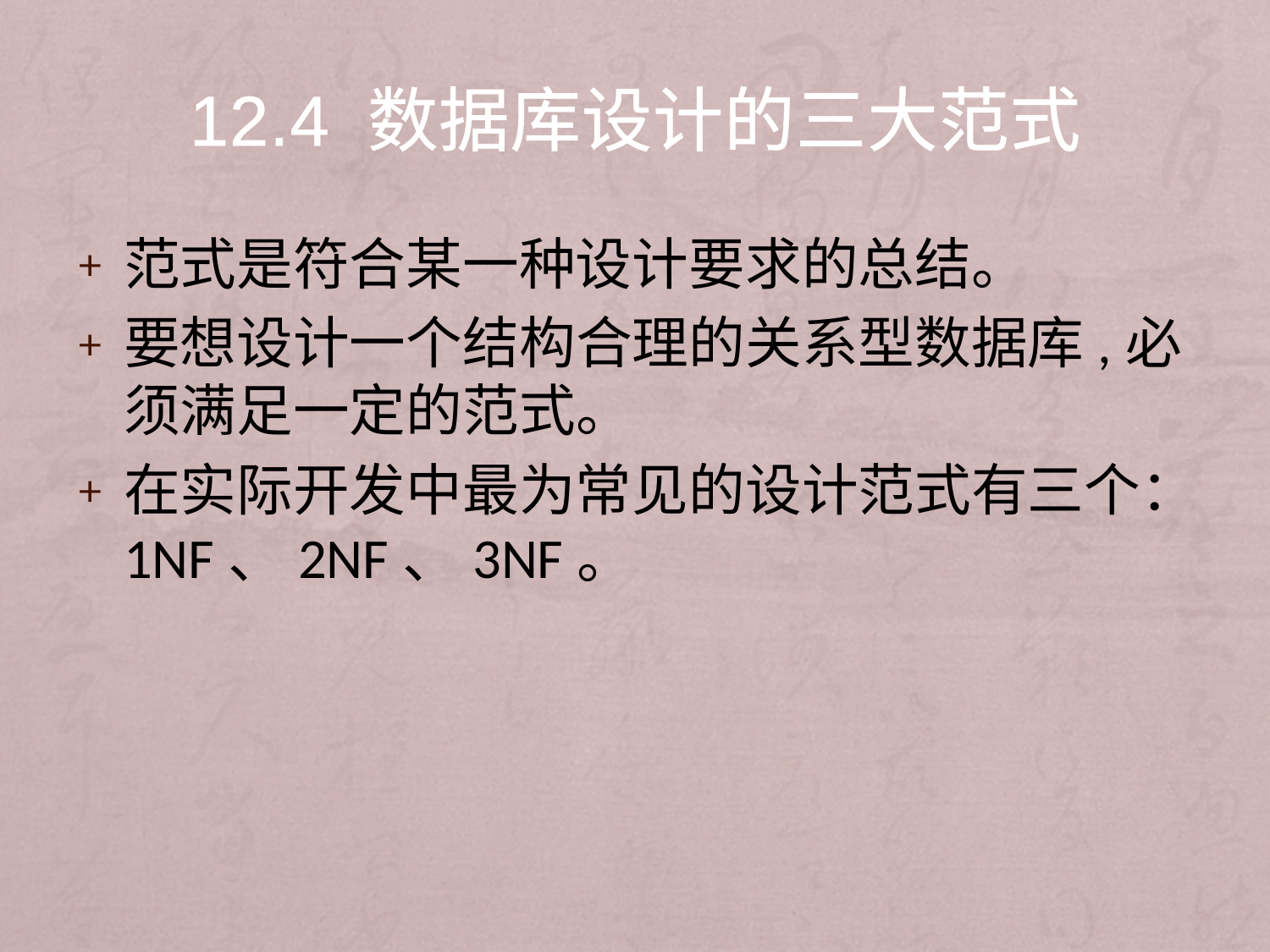

# 12.4 数据库设计的三大范式
范式是符合某一种设计要求的总结。
要想设计一个结构合理的关系型数据库,必须满足一定的范式。
在实际开发中最为常见的设计范式有三个：1NF、2NF、3NF。